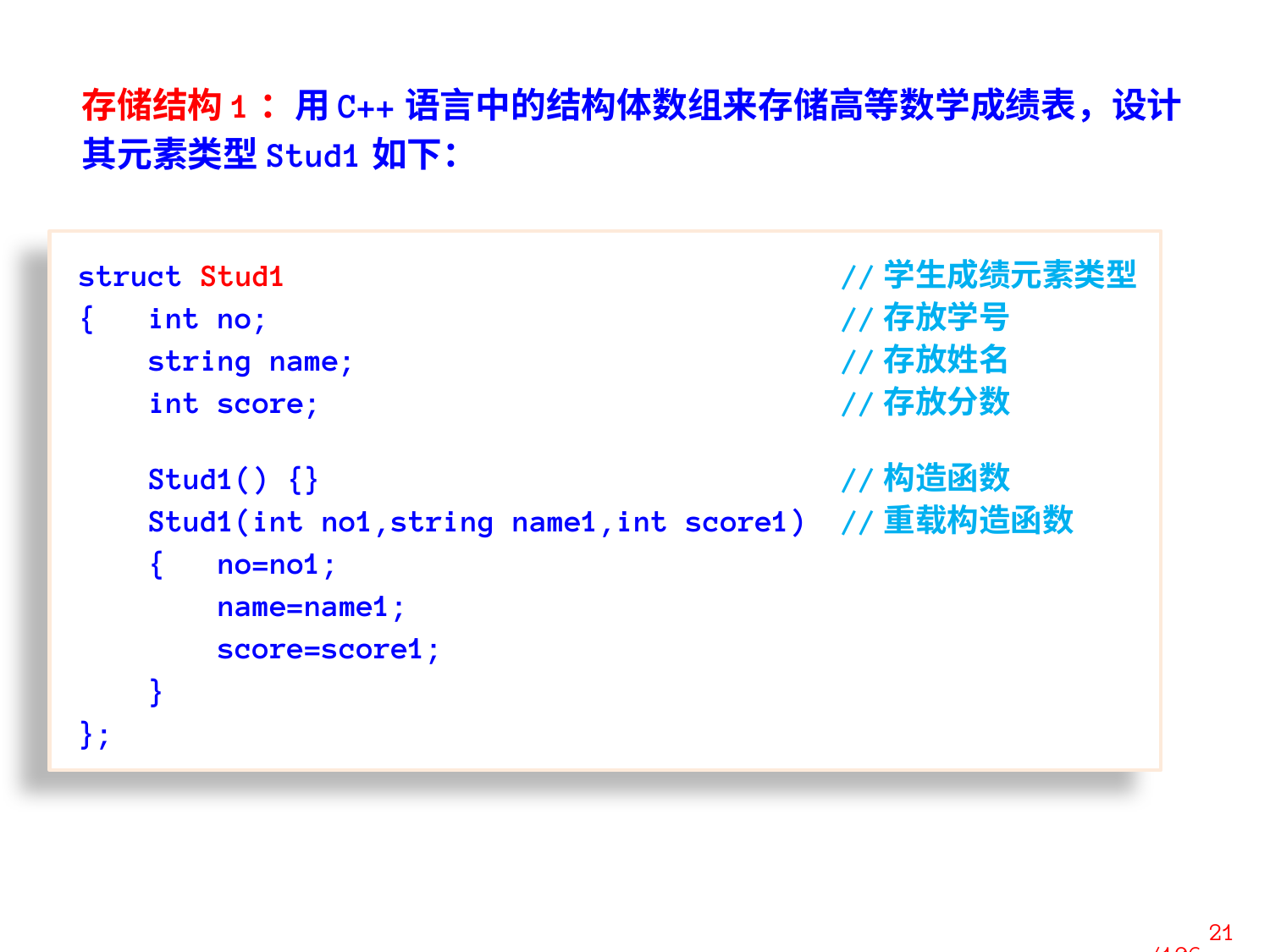

存储结构1：用C++语言中的结构体数组来存储高等数学成绩表，设计其元素类型Stud1如下：
struct Stud1					//学生成绩元素类型
{   int no;					//存放学号
    string name;				//存放姓名
    int score; 				//存放分数
    Stud1() {}					//构造函数
    Stud1(int no1,string name1,int score1)	//重载构造函数
    {   no=no1;
        name=name1;
        score=score1;
    }
};
                 21/106